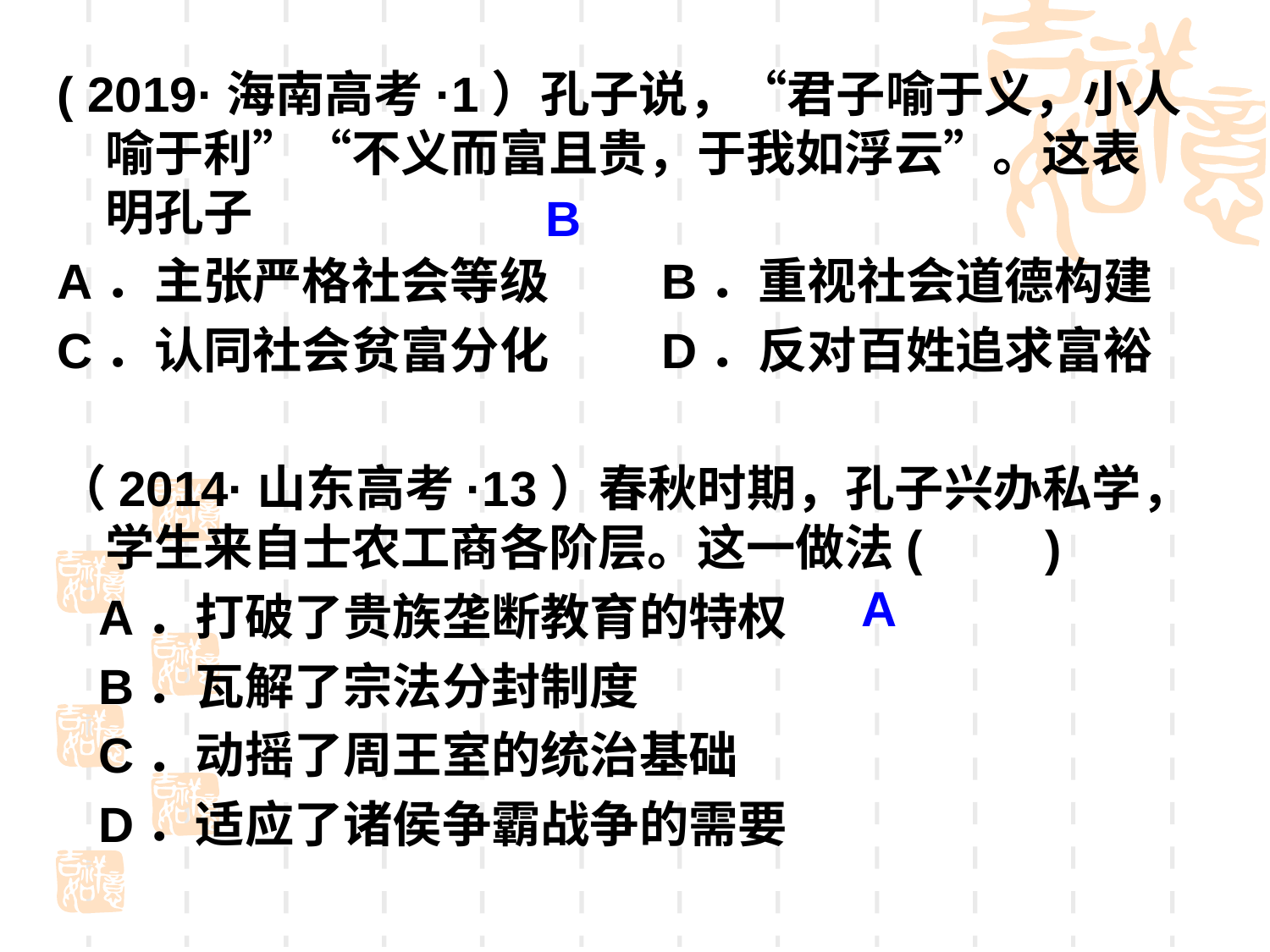

( 2019·海南高考·1）孔子说，“君子喻于义，小人喻于利”“不义而富且贵，于我如浮云”。这表明孔子
A．主张严格社会等级         B．重视社会道德构建
C．认同社会贫富分化         D．反对百姓追求富裕

（2014·山东高考·13）春秋时期，孔子兴办私学，学生来自士农工商各阶层。这一做法(　　)
   A．打破了贵族垄断教育的特权
   B．瓦解了宗法分封制度
   C．动摇了周王室的统治基础
   D．适应了诸侯争霸战争的需要
B
A